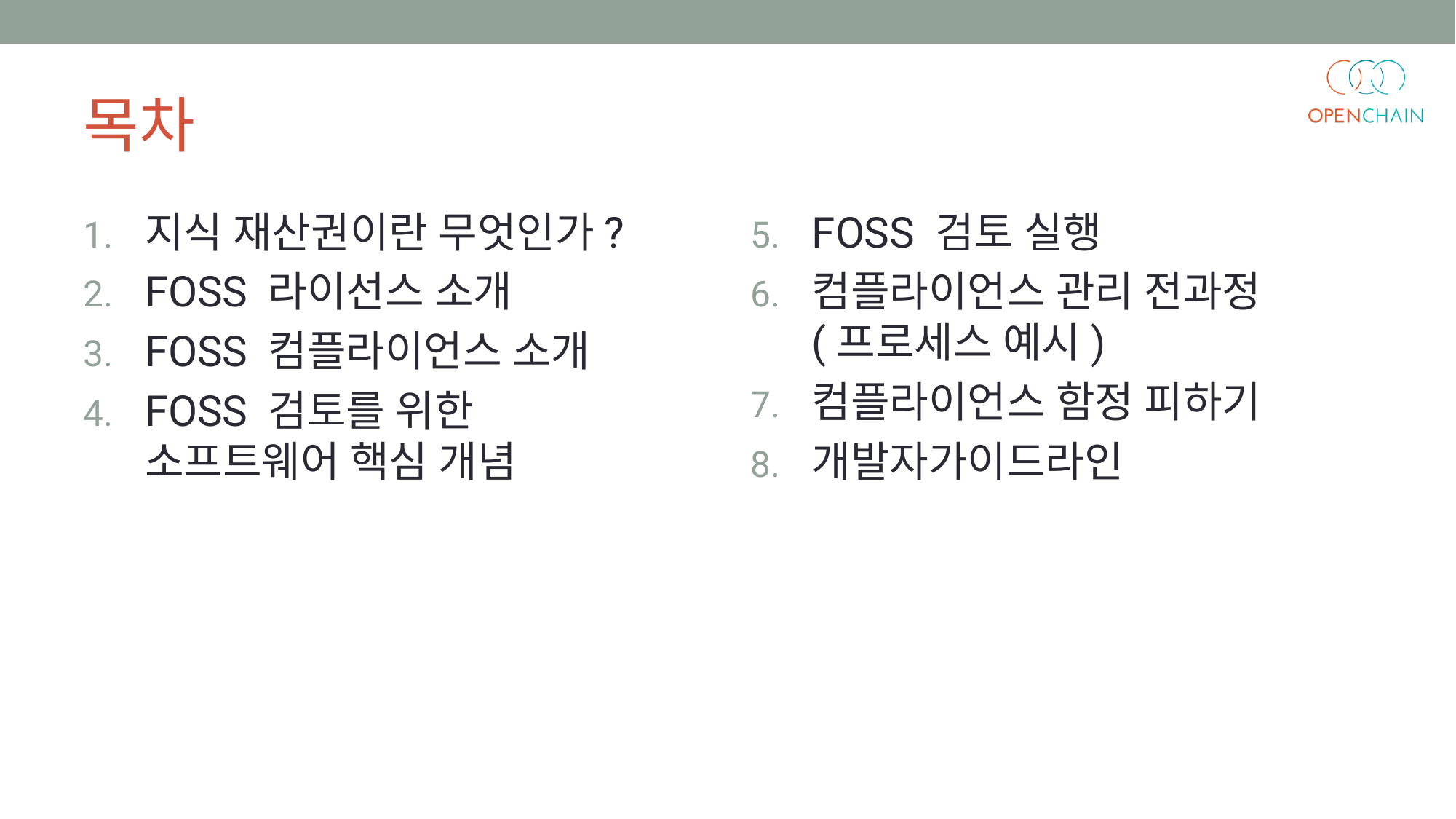

목차
지식 재산권이란 무엇인가?
FOSS 라이선스 소개
FOSS 컴플라이언스 소개
FOSS 검토를 위한
소프트웨어 핵심 개념
FOSS 검토 실행
컴플라이언스 관리 전과정
(프로세스 예시)
컴플라이언스 함정 피하기
개발자가이드라인